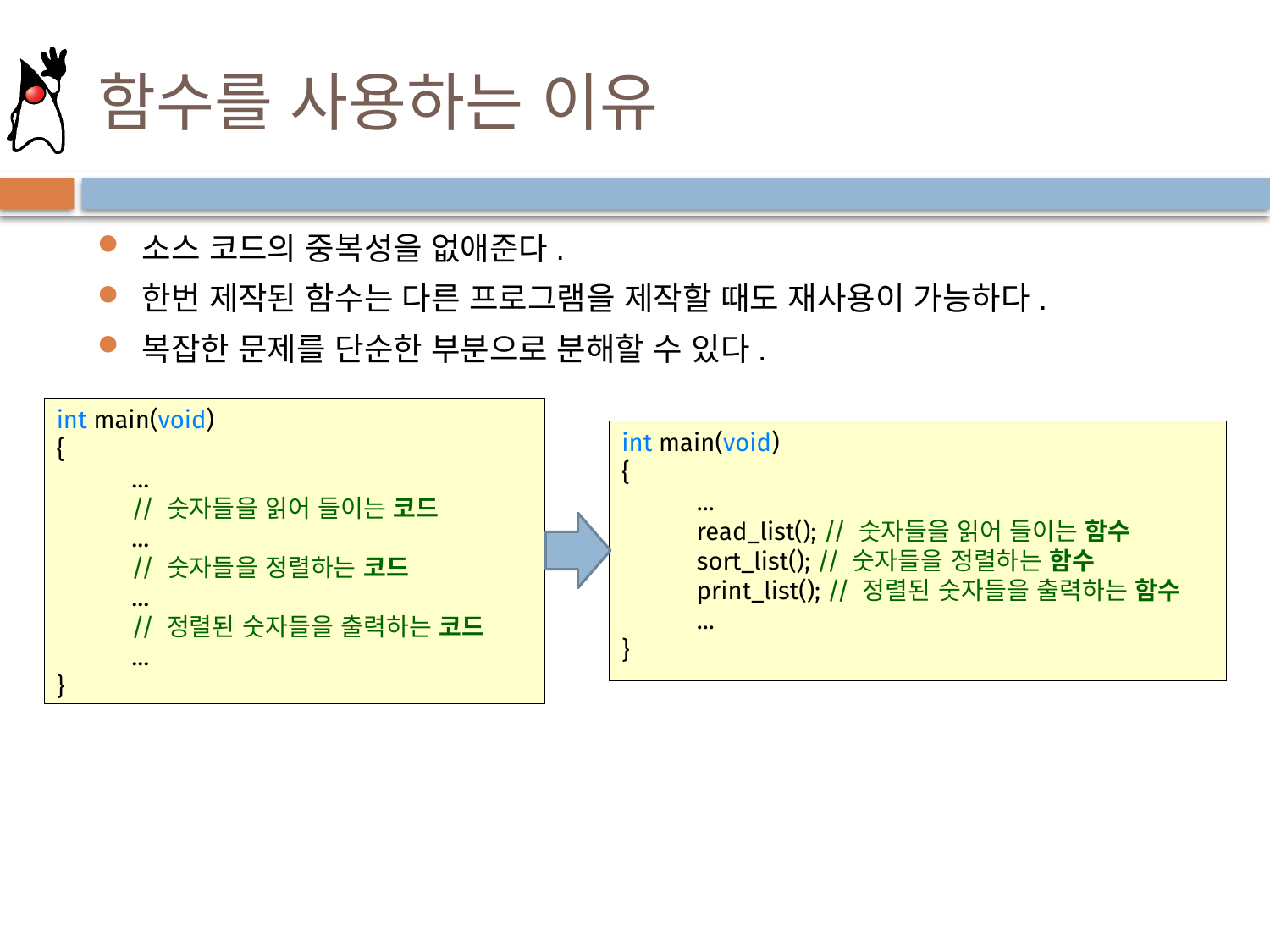

# 함수를 사용하는 이유
소스 코드의 중복성을 없애준다.
한번 제작된 함수는 다른 프로그램을 제작할 때도 재사용이 가능하다.
복잡한 문제를 단순한 부분으로 분해할 수 있다.
int main(void)
{
	...
	// 숫자들을 읽어 들이는 코드
	...
	// 숫자들을 정렬하는 코드
	...
	// 정렬된 숫자들을 출력하는 코드
	...
}
int main(void)
{
	...
	read_list(); // 숫자들을 읽어 들이는 함수
	sort_list(); // 숫자들을 정렬하는 함수
	print_list(); // 정렬된 숫자들을 출력하는 함수
	...
}